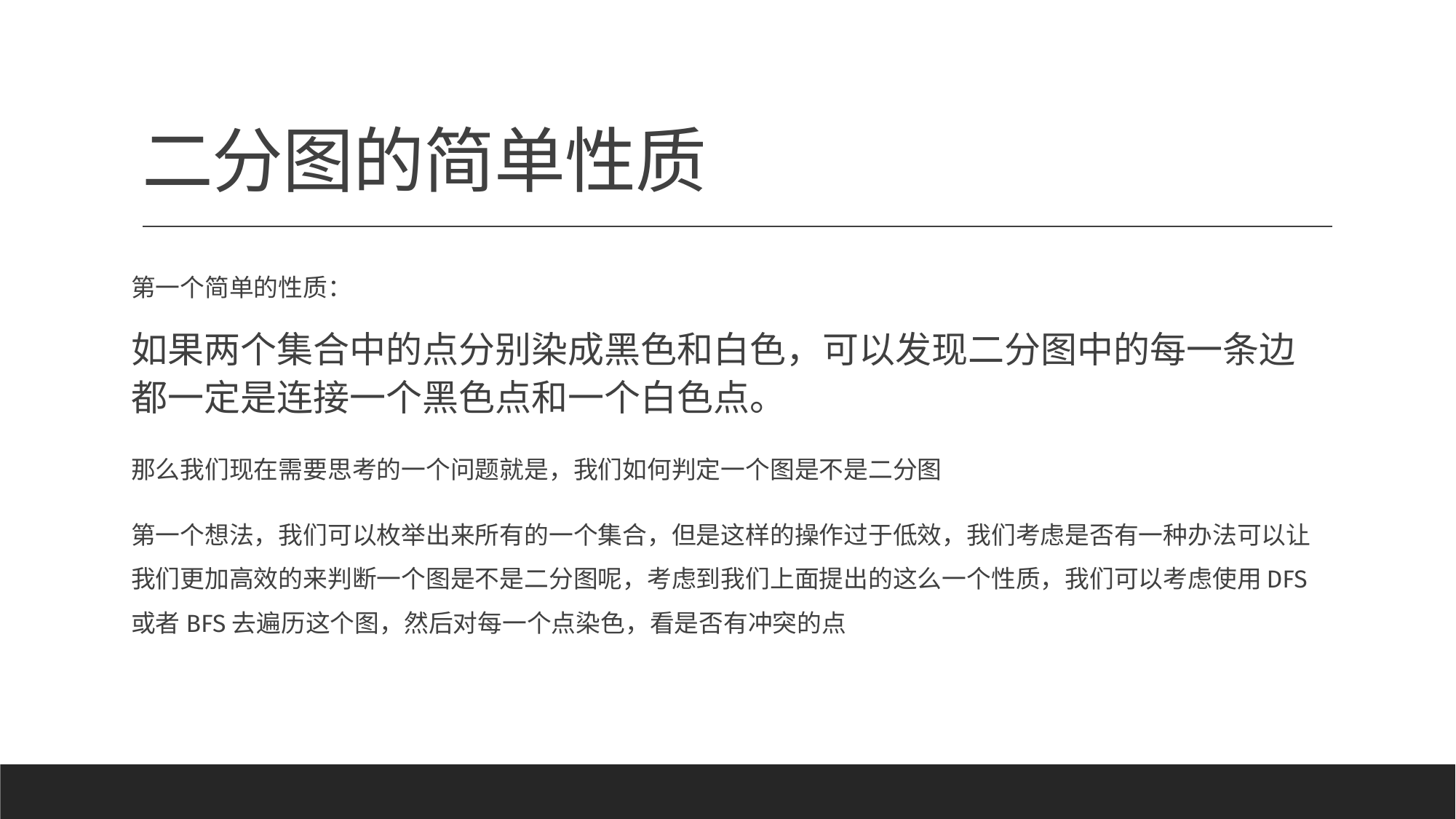

# 二分图的简单性质
第一个简单的性质：
如果两个集合中的点分别染成黑色和白色，可以发现二分图中的每一条边都一定是连接一个黑色点和一个白色点。
那么我们现在需要思考的一个问题就是，我们如何判定一个图是不是二分图
第一个想法，我们可以枚举出来所有的一个集合，但是这样的操作过于低效，我们考虑是否有一种办法可以让我们更加高效的来判断一个图是不是二分图呢，考虑到我们上面提出的这么一个性质，我们可以考虑使用DFS或者BFS去遍历这个图，然后对每一个点染色，看是否有冲突的点